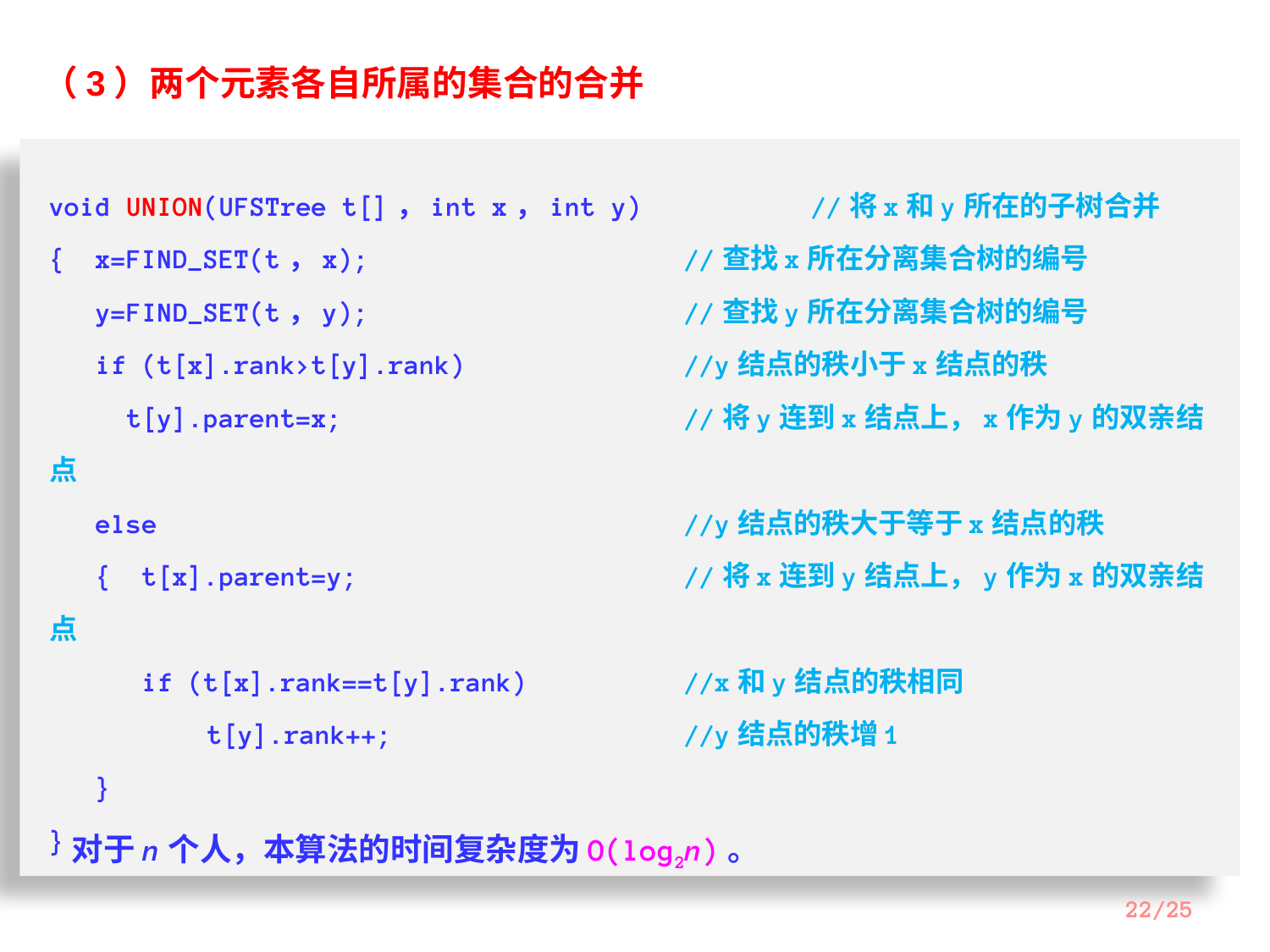

（3）两个元素各自所属的集合的合并
void UNION(UFSTree t[]，int x，int y)    	//将x和y所在的子树合并
{  x=FIND_SET(t，x);	           	//查找x所在分离集合树的编号
   y=FIND_SET(t，y);	           	//查找y所在分离集合树的编号
   if (t[x].rank>t[y].rank)	    	//y结点的秩小于x结点的秩
     t[y].parent=x;		    	//将y连到x结点上，x作为y的双亲结点
   else			           	//y结点的秩大于等于x结点的秩
   {  t[x].parent=y;		    	//将x连到y结点上，y作为x的双亲结点
      if (t[x].rank==t[y].rank)  	//x和y结点的秩相同
	  t[y].rank++;	    	    	//y结点的秩增1
   }
}
对于n个人，本算法的时间复杂度为O(log2n)。
22/25